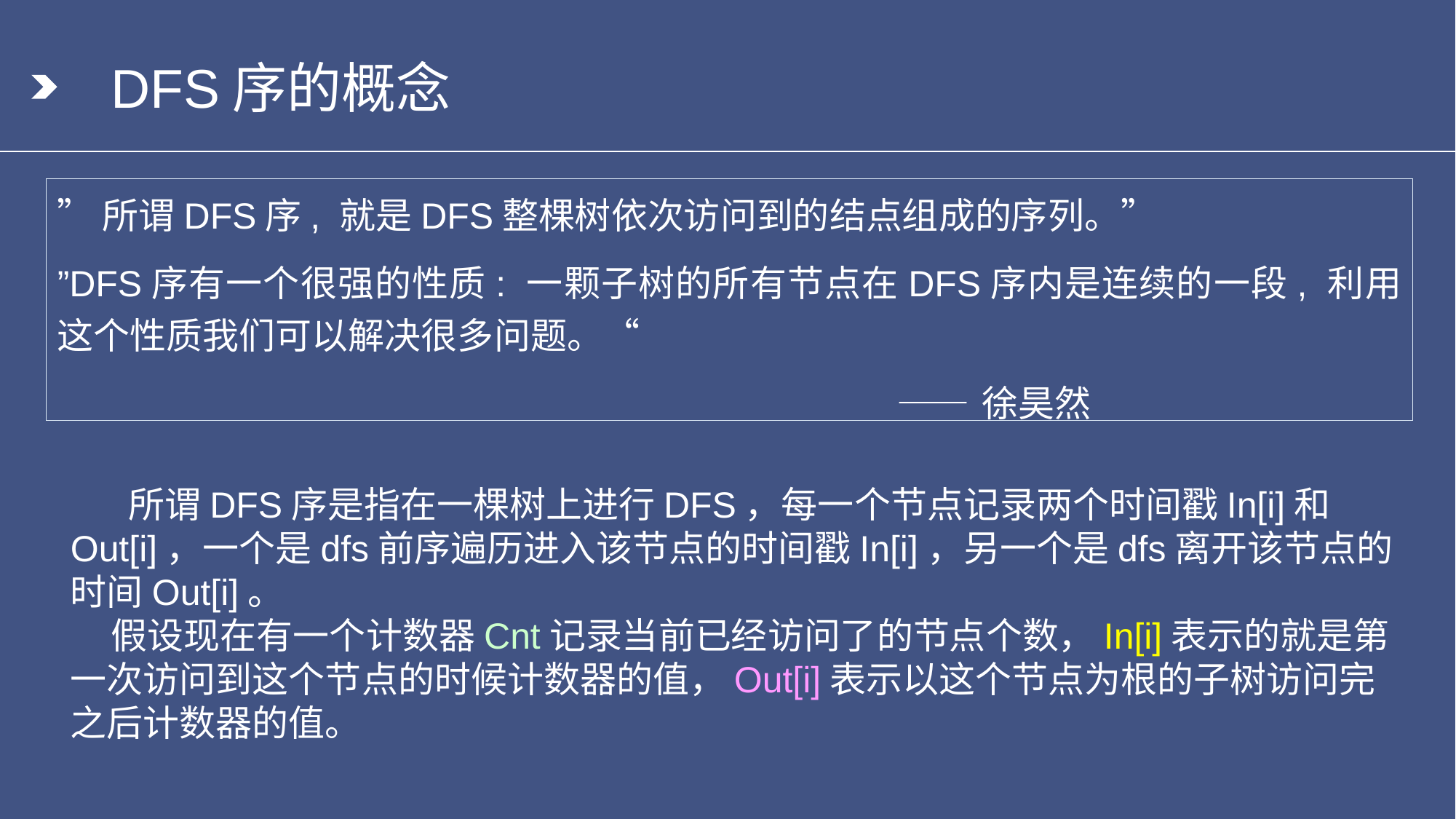

# DFS序的概念
”所谓DFS序, 就是DFS整棵树依次访问到的结点组成的序列。”
”DFS序有一个很强的性质: 一颗子树的所有节点在DFS序内是连续的一段, 利用这个性质我们可以解决很多问题。“
                                                                                                       ——徐昊然
      所谓DFS序是指在一棵树上进行DFS，每一个节点记录两个时间戳In[i]和Out[i]，一个是dfs前序遍历进入该节点的时间戳In[i]，另一个是dfs离开该节点的时间Out[i]。
     假设现在有一个计数器Cnt记录当前已经访问了的节点个数，In[i]表示的就是第一次访问到这个节点的时候计数器的值，Out[i]表示以这个节点为根的子树访问完之后计数器的值。